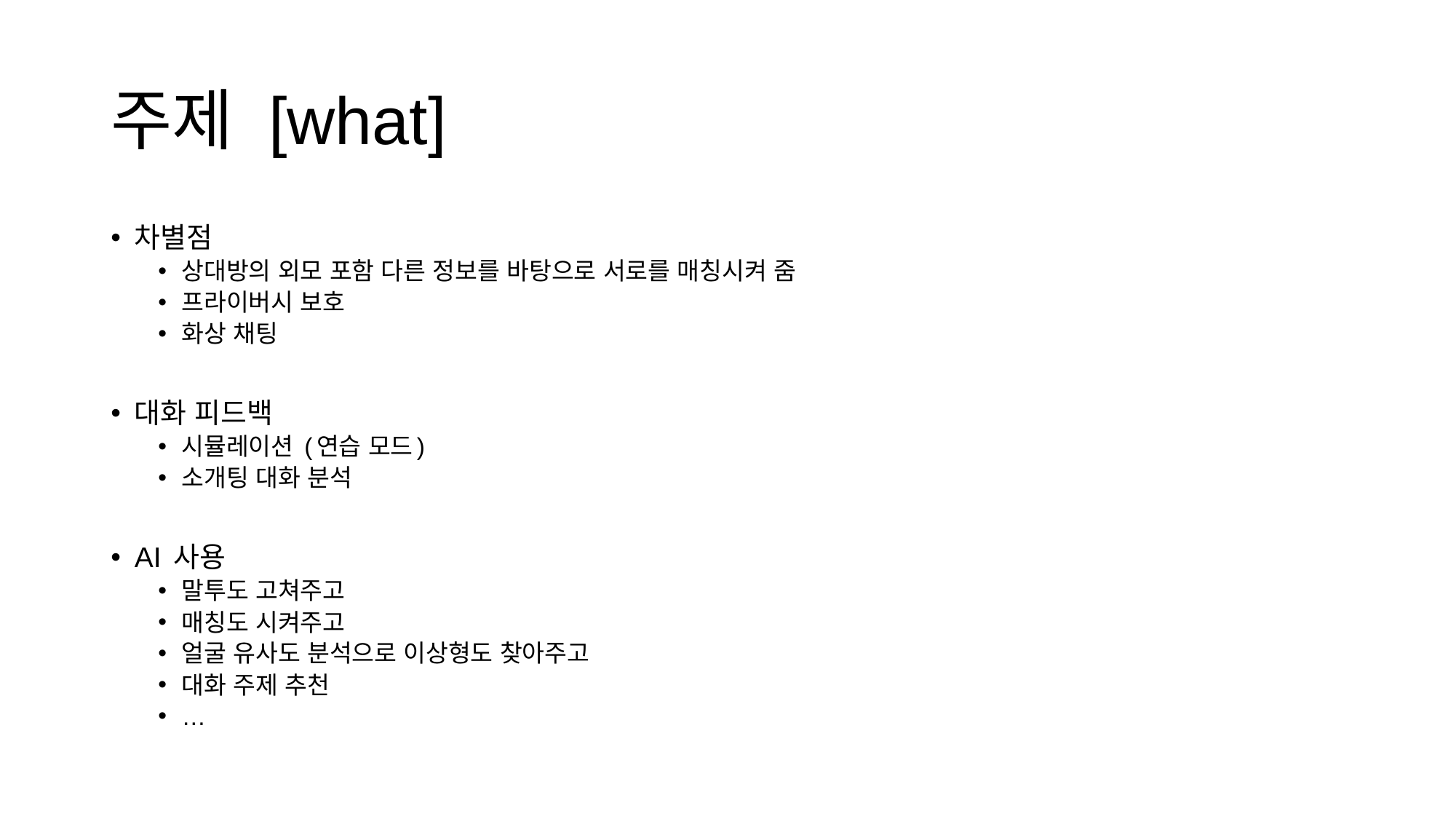

# 주제 [what]
차별점
상대방의 외모 포함 다른 정보를 바탕으로 서로를 매칭시켜 줌
프라이버시 보호
화상 채팅

대화 피드백
시뮬레이션 (연습 모드)
소개팅 대화 분석

AI 사용
말투도 고쳐주고
매칭도 시켜주고
얼굴 유사도 분석으로 이상형도 찾아주고
대화 주제 추천
…